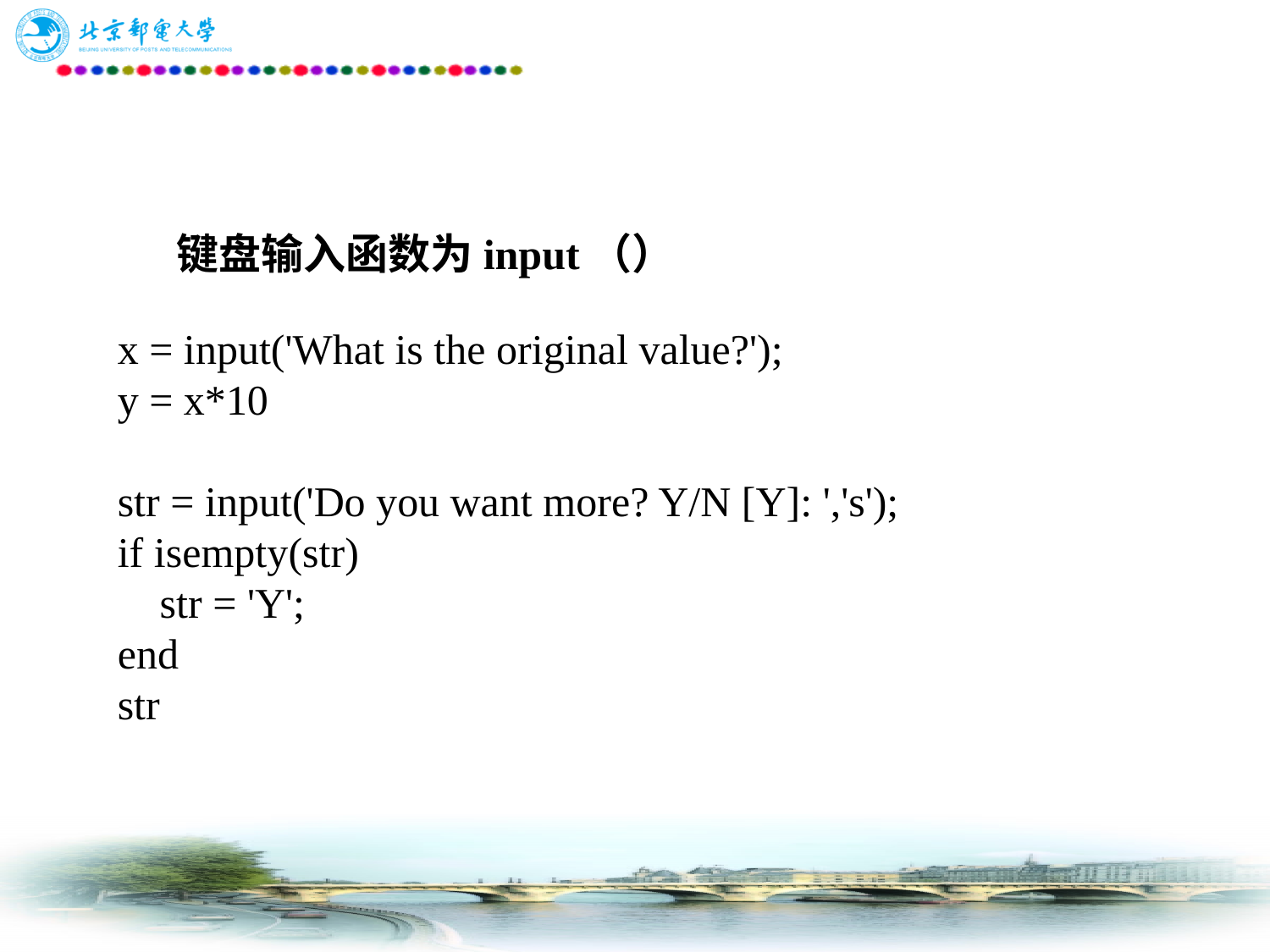

# 实例： 求 S=1+2*3+3*4 +4*5+…+n(n+1)，其中n由键盘输入。 注：键盘输入函数为input（）
x = input('What is the original value?');
y = x*10

str = input('Do you want more? Y/N [Y]: ','s');
if isempty(str)
    str = 'Y';
end
str